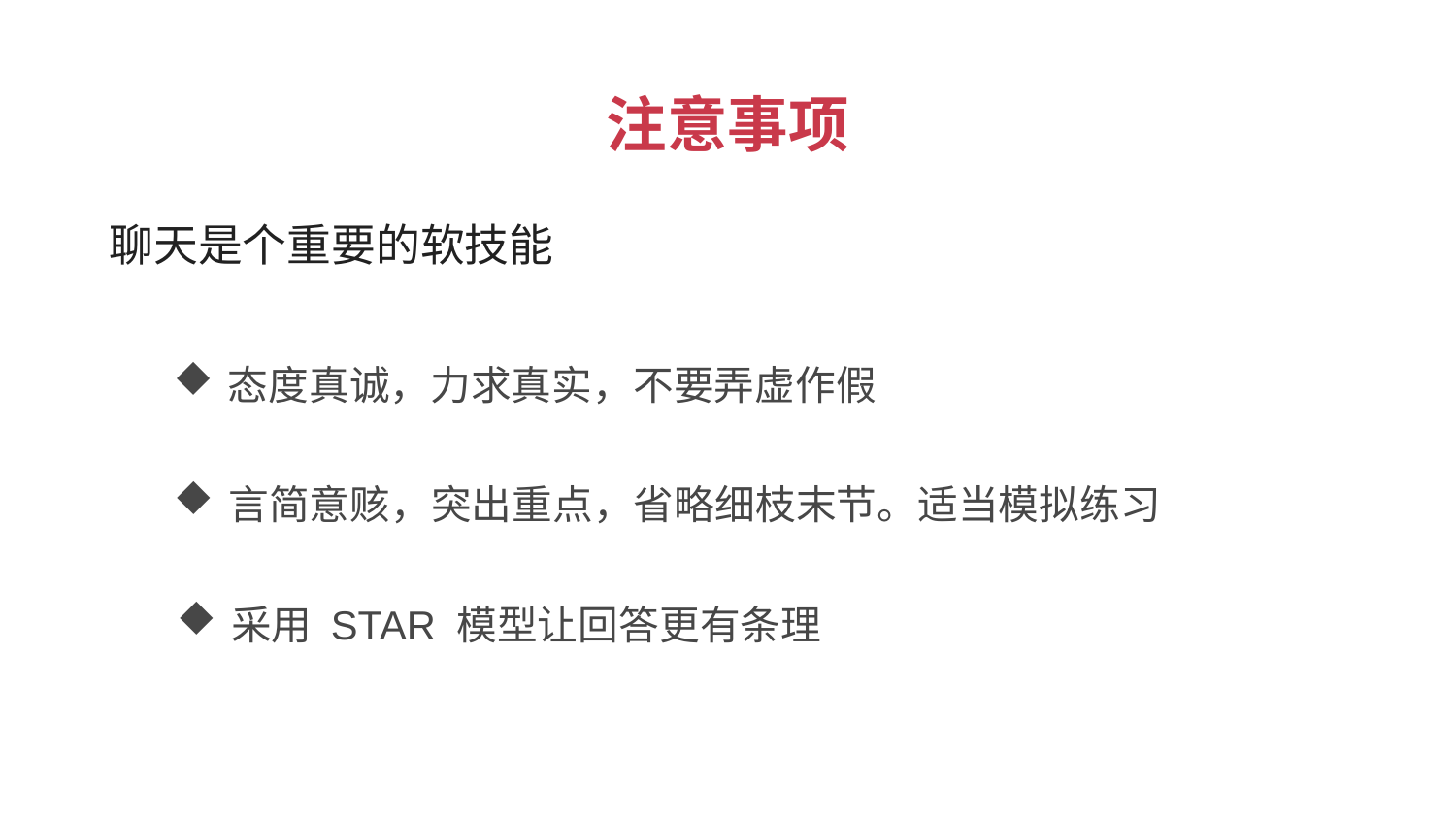

注意事项
 聊天是个重要的软技能
态度真诚，力求真实，不要弄虚作假
言简意赅，突出重点，省略细枝末节。适当模拟练习
采用 STAR 模型让回答更有条理